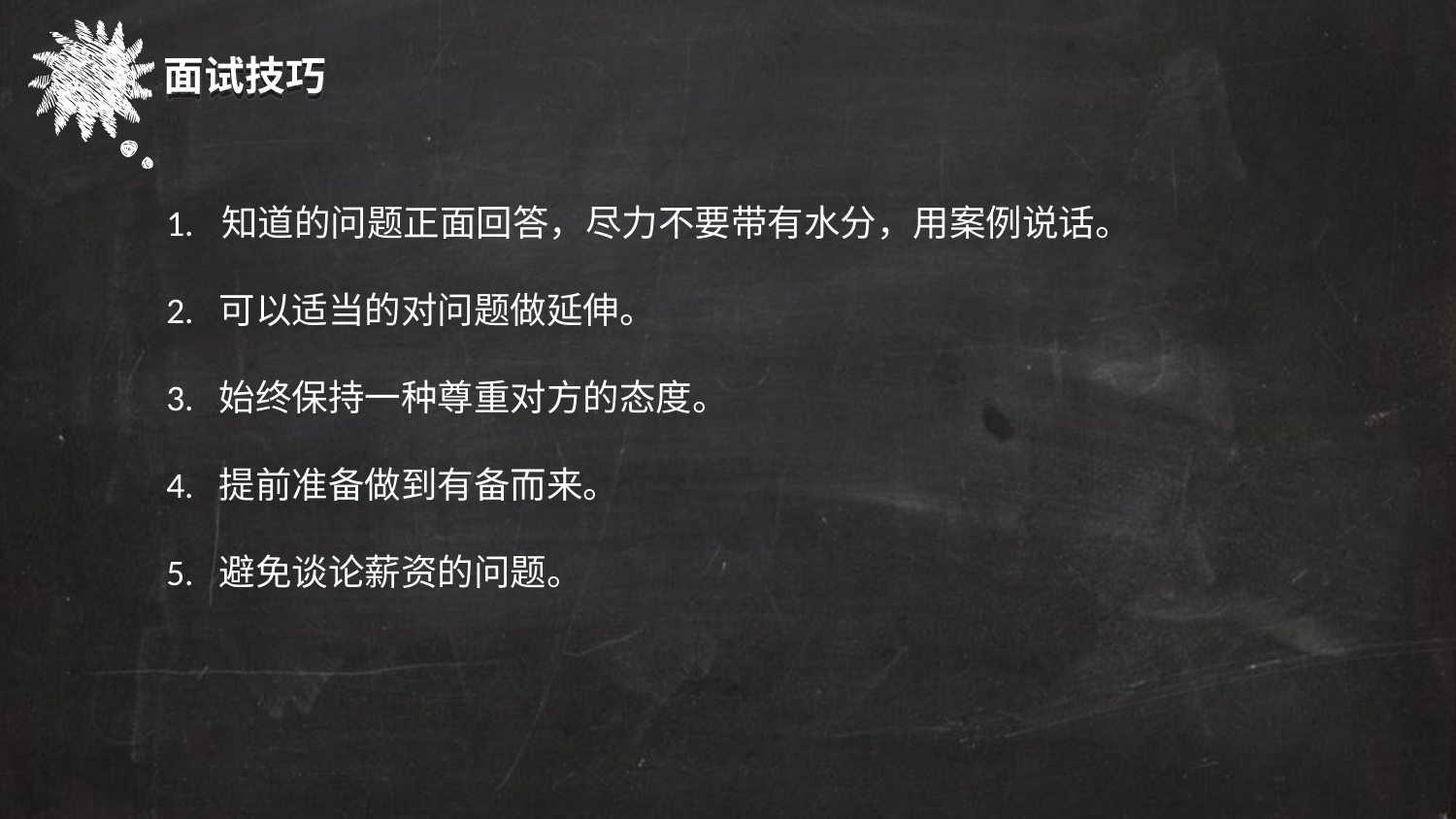

面试技巧
 知道的问题正面回答，尽力不要带有水分，用案例说话。

2.  可以适当的对问题做延伸。

3.  始终保持一种尊重对方的态度。

4.  提前准备做到有备而来。

5.  避免谈论薪资的问题。